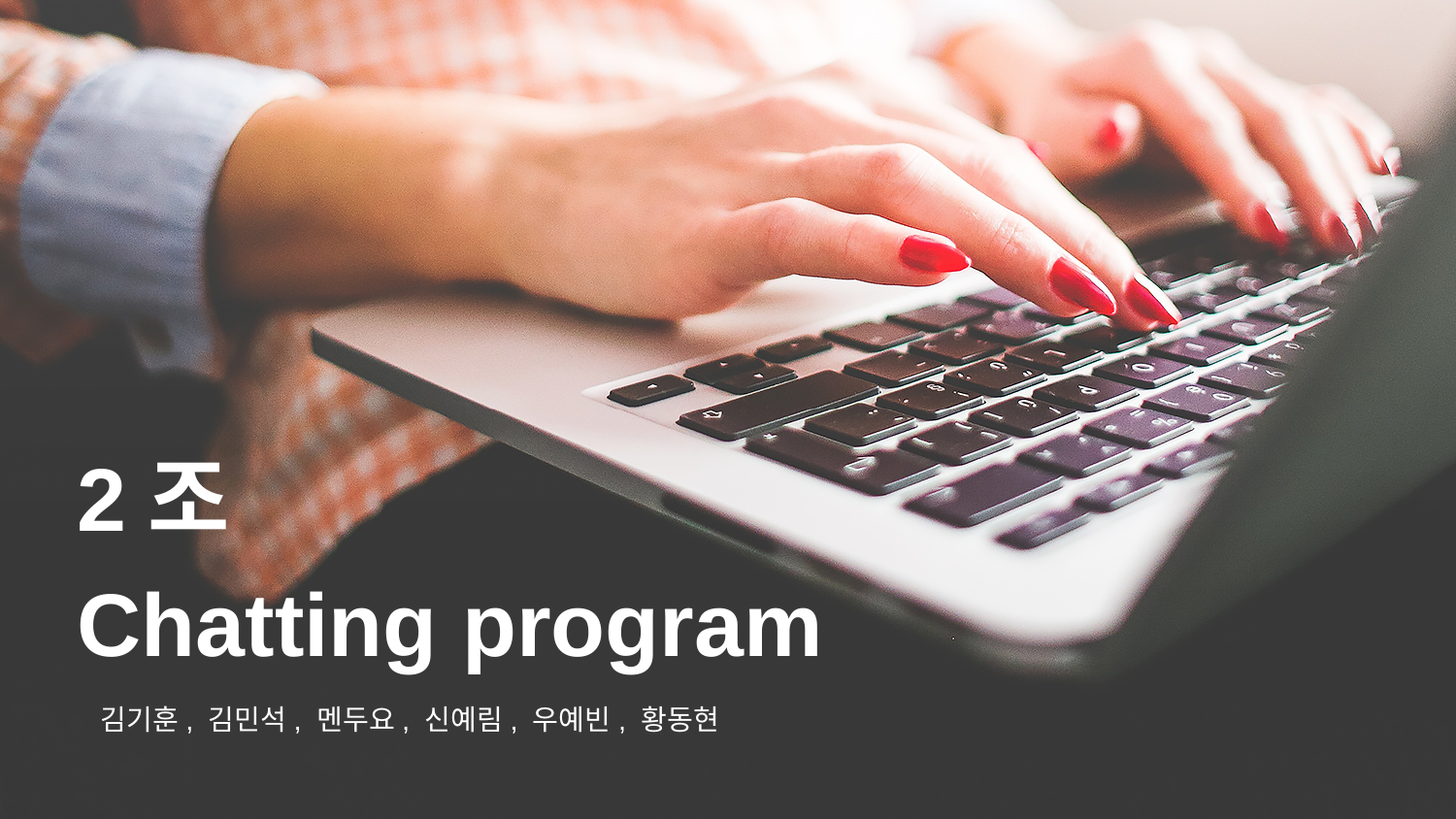

2조
Chatting program
김기훈, 김민석, 멘두요, 신예림, 우예빈, 황동현